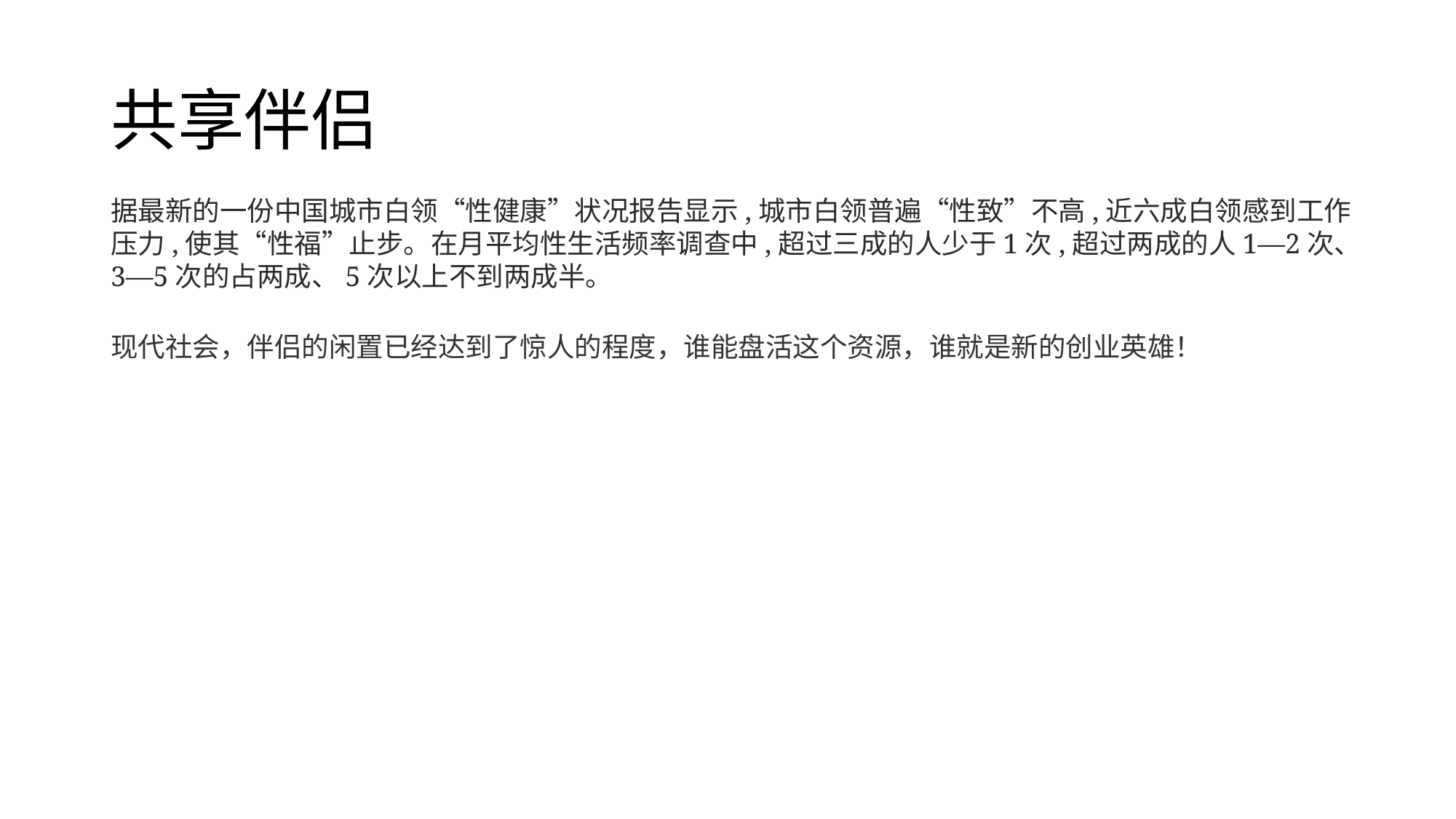

# 共享伴侣
据最新的一份中国城市白领“性健康”状况报告显示,城市白领普遍“性致”不高,近六成白领感到工作压力,使其“性福”止步。在月平均性生活频率调查中,超过三成的人少于1次,超过两成的人1—2次、3—5次的占两成、5次以上不到两成半。
现代社会，伴侣的闲置已经达到了惊人的程度，谁能盘活这个资源，谁就是新的创业英雄！